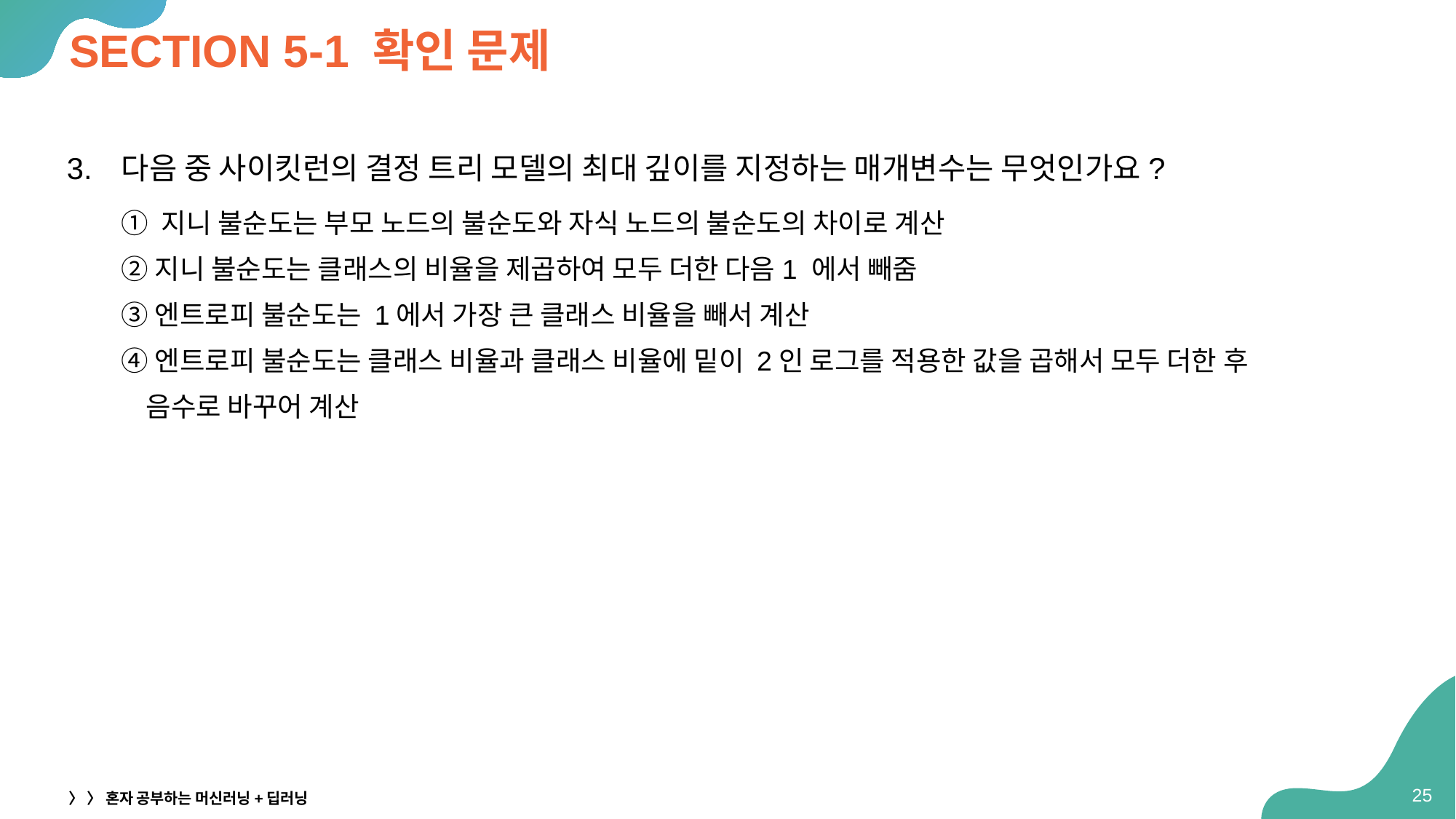

# SECTION 5-1 확인 문제
다음 중 사이킷런의 결정 트리 모델의 최대 깊이를 지정하는 매개변수는 무엇인가요?
① 지니 불순도는 부모 노드의 불순도와 자식 노드의 불순도의 차이로 계산
② 지니 불순도는 클래스의 비율을 제곱하여 모두 더한 다음1 에서 빼줌
③ 엔트로피 불순도는 1에서 가장 큰 클래스 비율을 빼서 계산
④ 엔트로피 불순도는 클래스 비율과 클래스 비율에 밑이 2인 로그를 적용한 값을 곱해서 모두 더한 후
    음수로 바꾸어 계산

25
〉 〉 혼자 공부하는 머신러닝+딥러닝